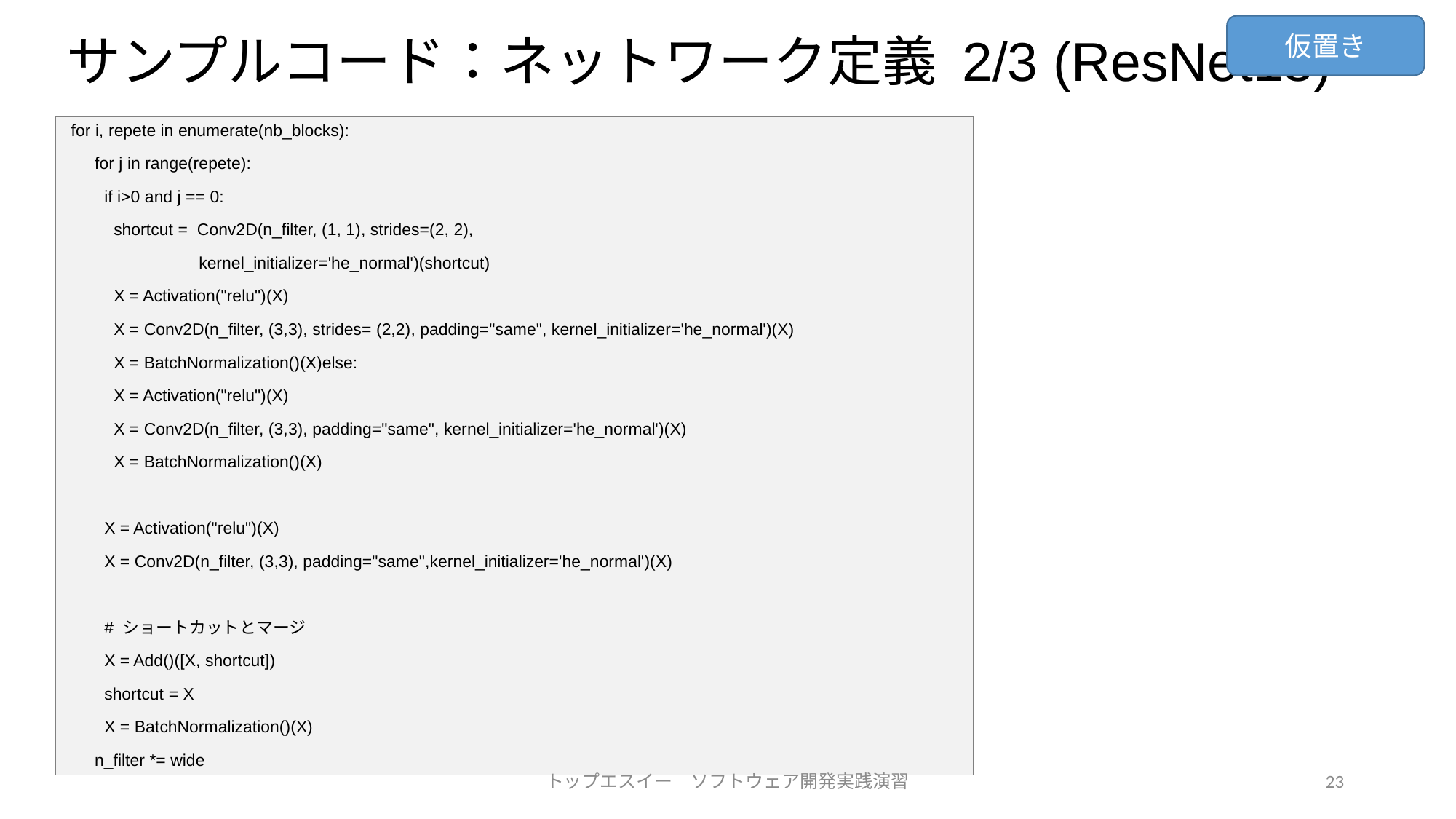

仮置き
# サンプルコード：ネットワーク定義 2/3 (ResNet18)
 for i, repete in enumerate(nb_blocks):
      for j in range(repete):
        if i>0 and j == 0:
          shortcut =  Conv2D(n_filter, (1, 1), strides=(2, 2),
                            kernel_initializer='he_normal')(shortcut)
          X = Activation("relu")(X)
          X = Conv2D(n_filter, (3,3), strides= (2,2), padding="same", kernel_initializer='he_normal')(X)
          X = BatchNormalization()(X)else:
          X = Activation("relu")(X)
          X = Conv2D(n_filter, (3,3), padding="same", kernel_initializer='he_normal')(X)
          X = BatchNormalization()(X)

        X = Activation("relu")(X)
        X = Conv2D(n_filter, (3,3), padding="same",kernel_initializer='he_normal')(X)

        # ショートカットとマージ
        X = Add()([X, shortcut])
        shortcut = X
        X = BatchNormalization()(X)
      n_filter *= wide
トップエスイー　ソフトウェア開発実践演習
23